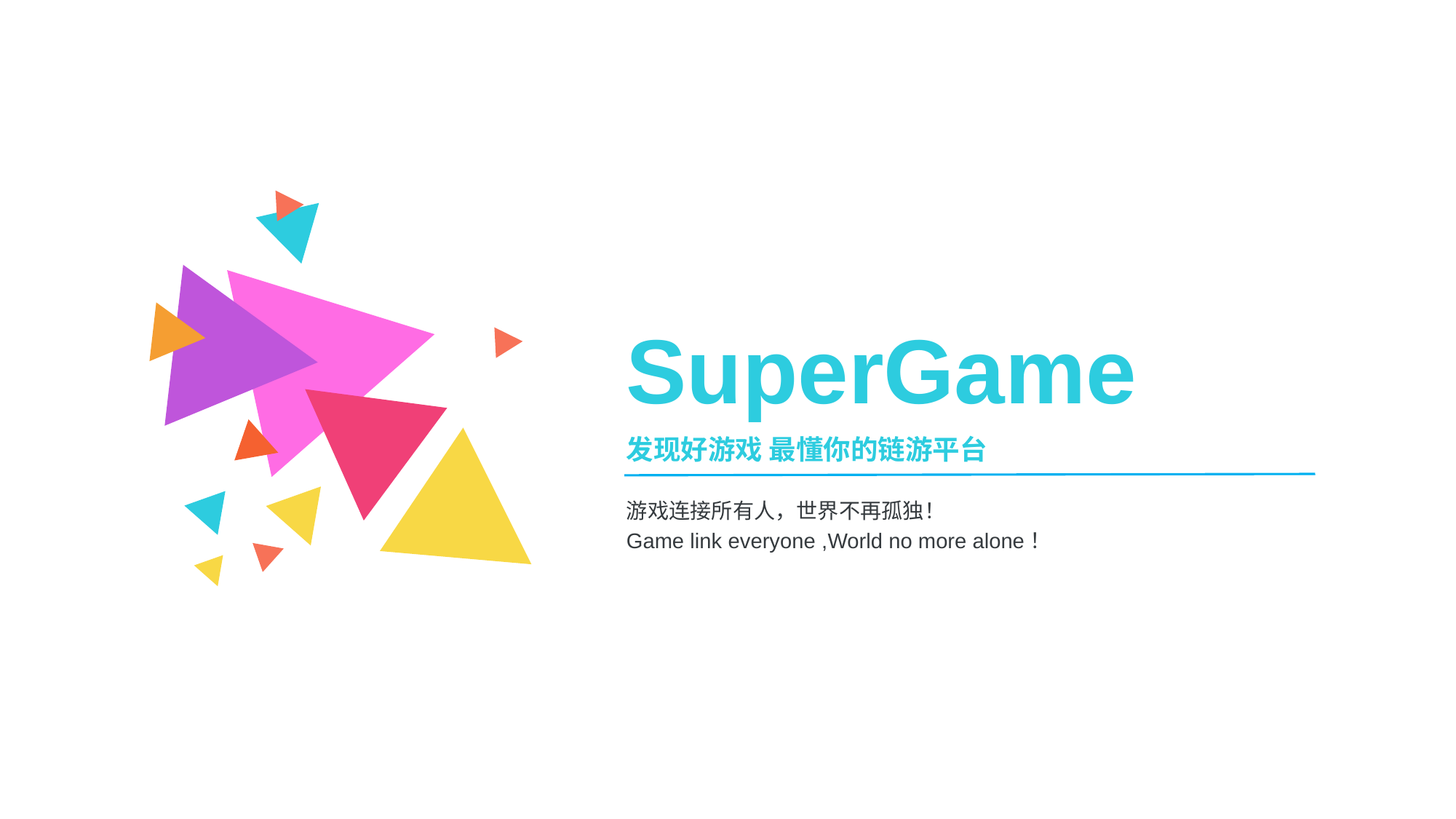

SuperGame
游戏连接所有人，世界不再孤独！

发现好游戏 最懂你的链游平台

Game link everyone ,World no more alone！